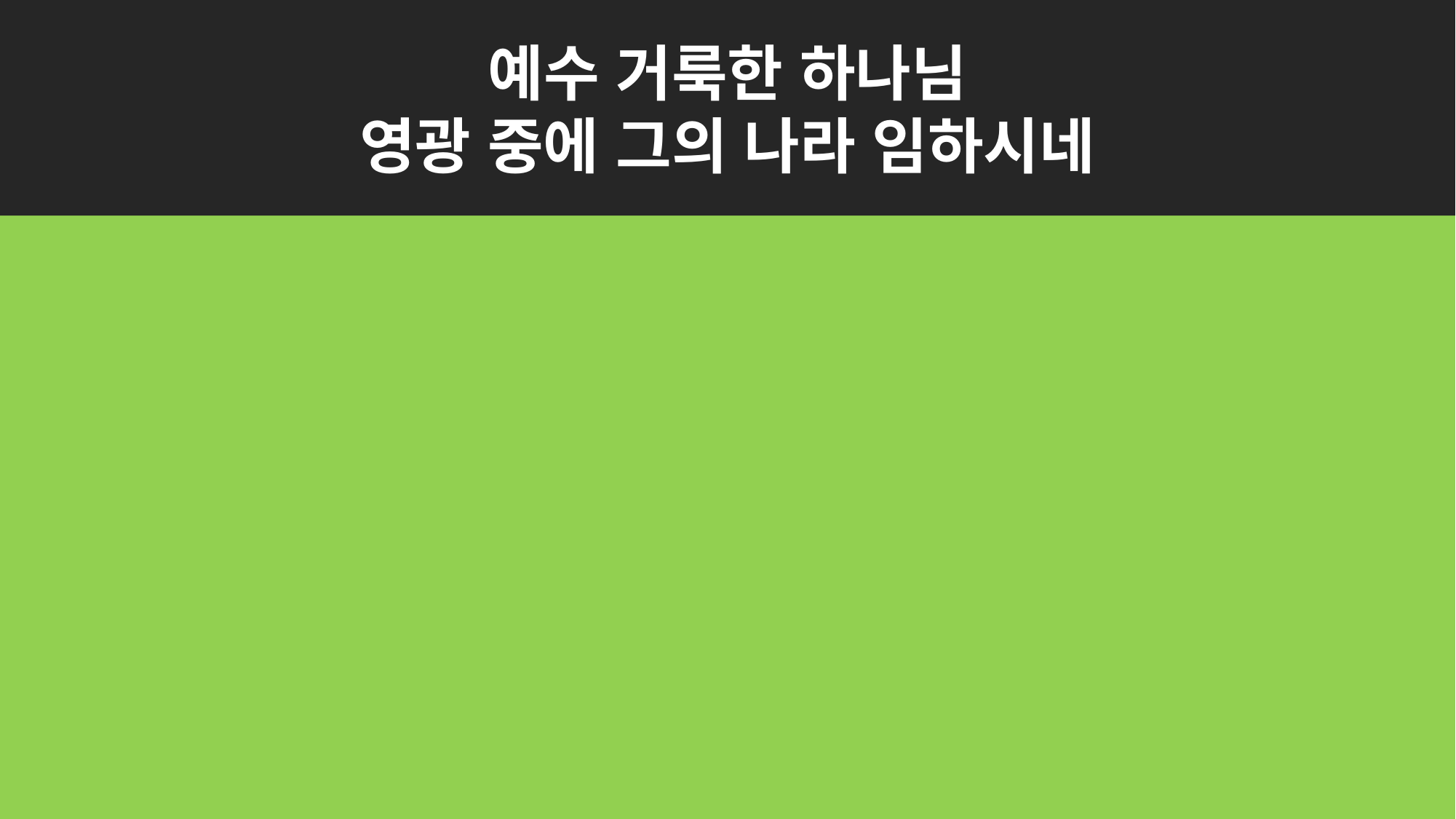

예수 거룩한 하나님
영광 중에 그의 나라 임하시네